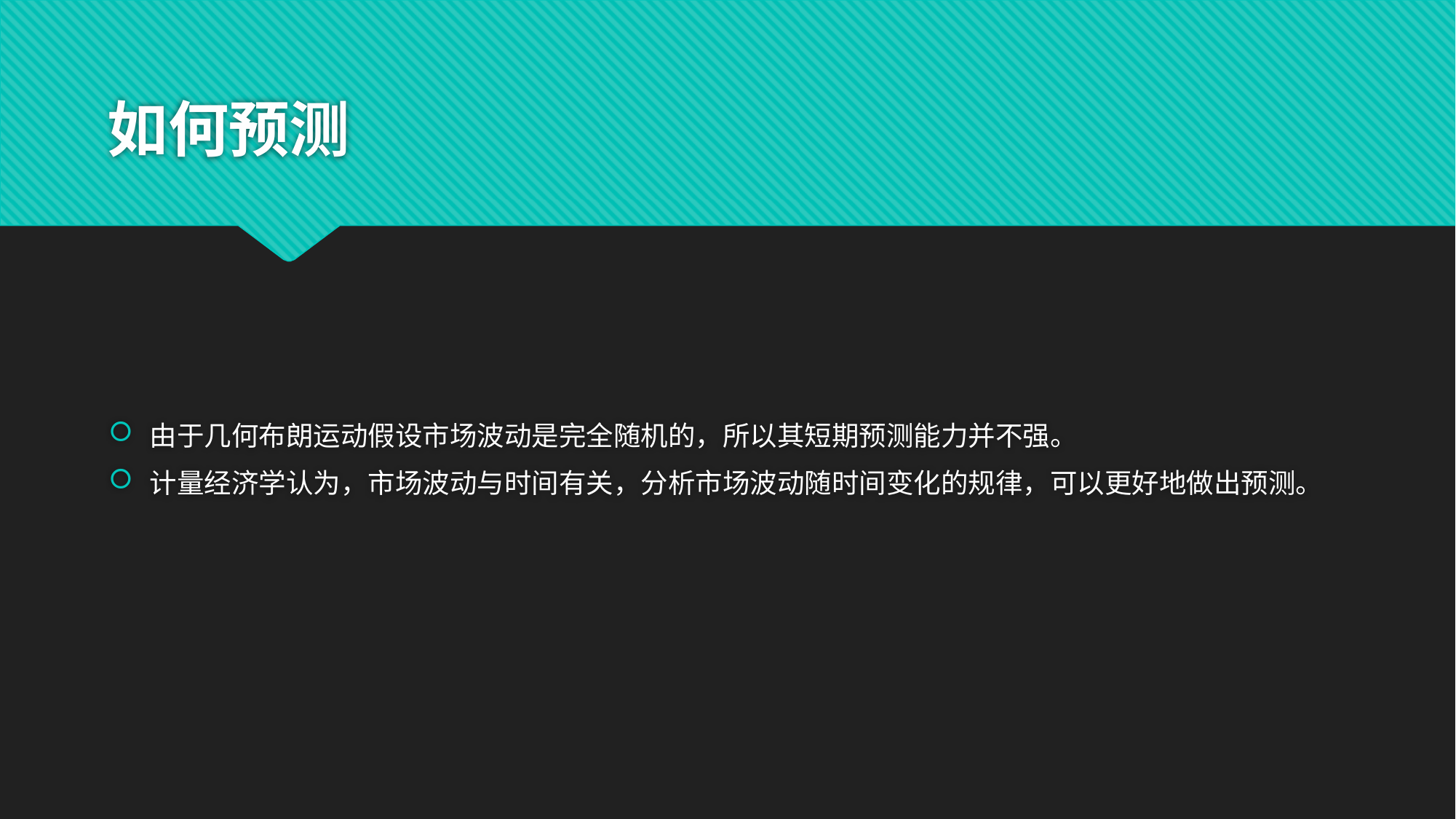

# 如何预测
由于几何布朗运动假设市场波动是完全随机的，所以其短期预测能力并不强。
计量经济学认为，市场波动与时间有关，分析市场波动随时间变化的规律，可以更好地做出预测。